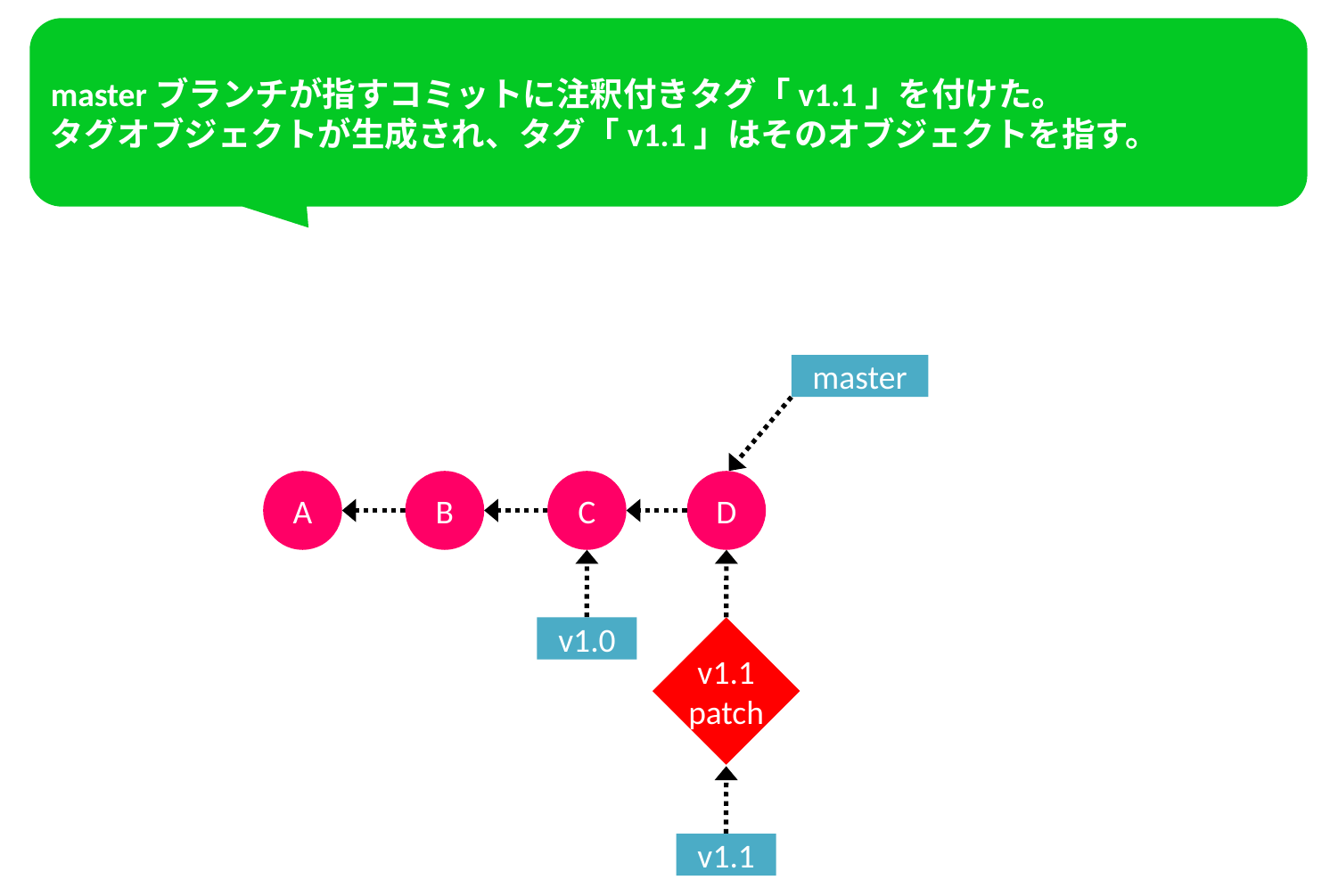

masterブランチが指すコミットに注釈付きタグ「v1.1」を付けた。
タグオブジェクトが生成され、タグ「v1.1」はそのオブジェクトを指す。

master
A
B
C
D
v1.0
v1.1
patch
v1.1